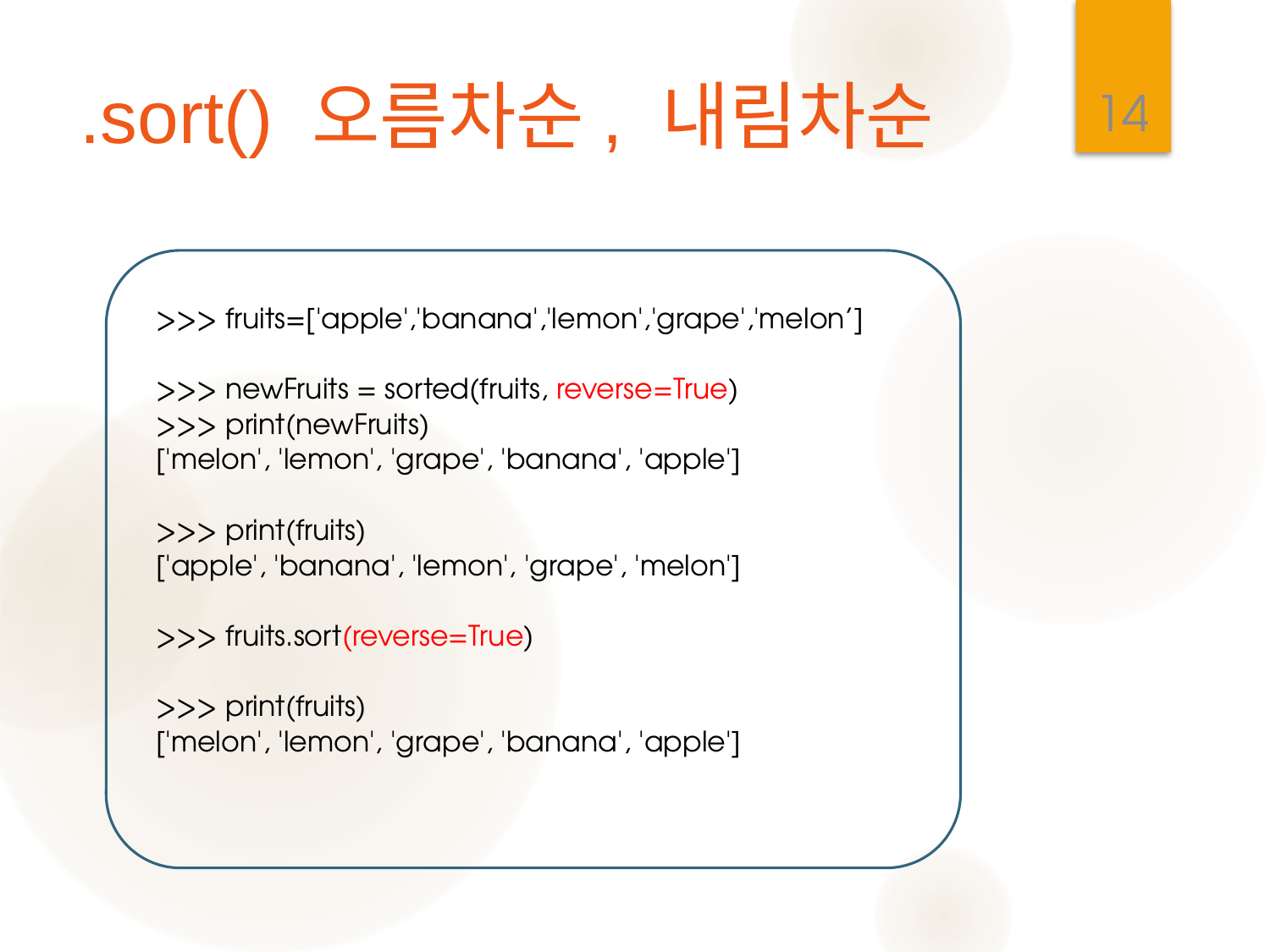

14
# .sort() 오름차순, 내림차순

>>> fruits=['apple','banana','lemon','grape','melon’]

>>> newFruits = sorted(fruits, reverse=True)
>>> print(newFruits)
['melon', 'lemon', 'grape', 'banana', 'apple']

>>> print(fruits)
['apple', 'banana', 'lemon', 'grape', 'melon']

>>> fruits.sort(reverse=True)

>>> print(fruits)
['melon', 'lemon', 'grape', 'banana', 'apple']